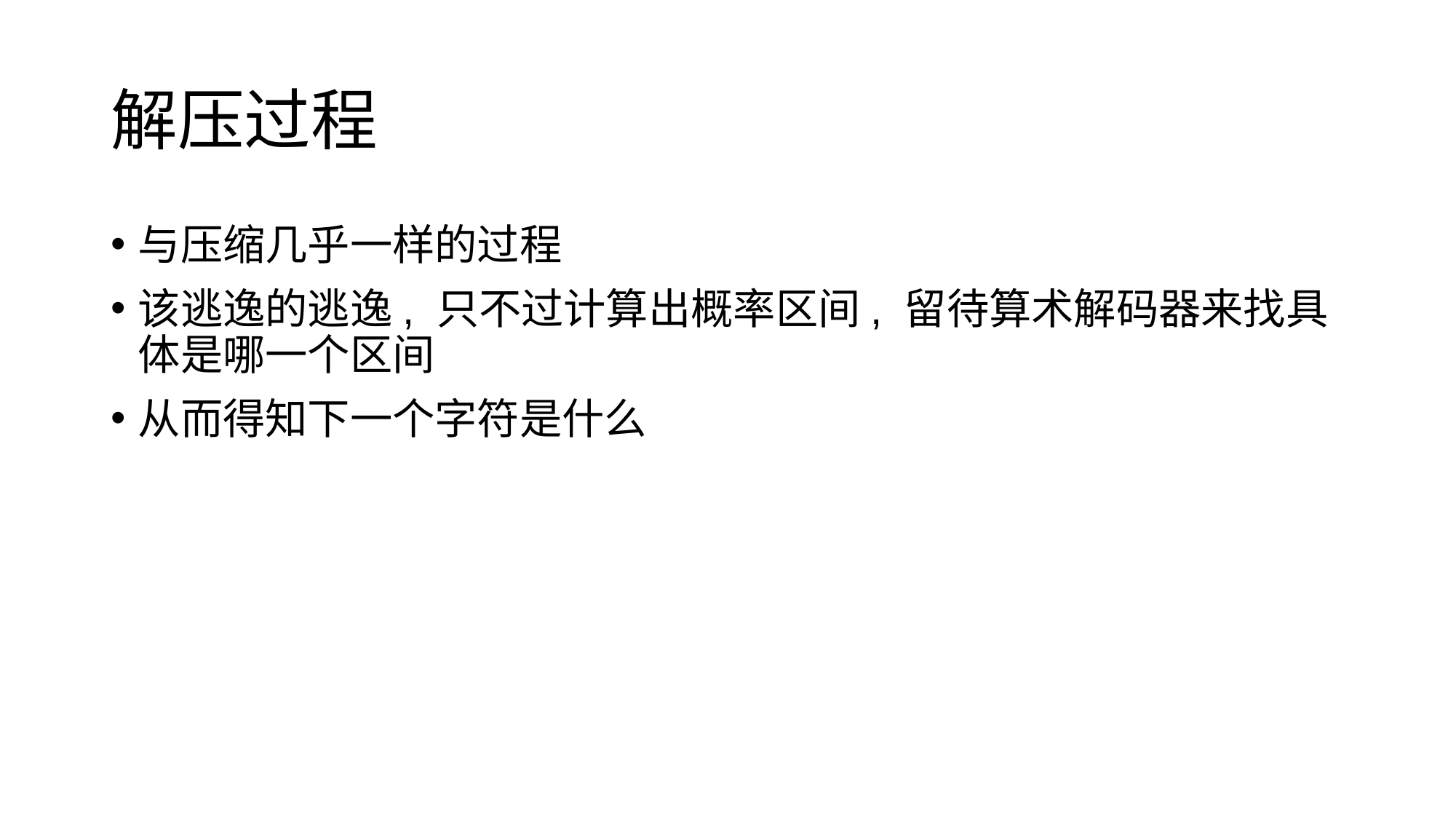

# 解压过程
与压缩几乎一样的过程
该逃逸的逃逸, 只不过计算出概率区间, 留待算术解码器来找具体是哪一个区间
从而得知下一个字符是什么